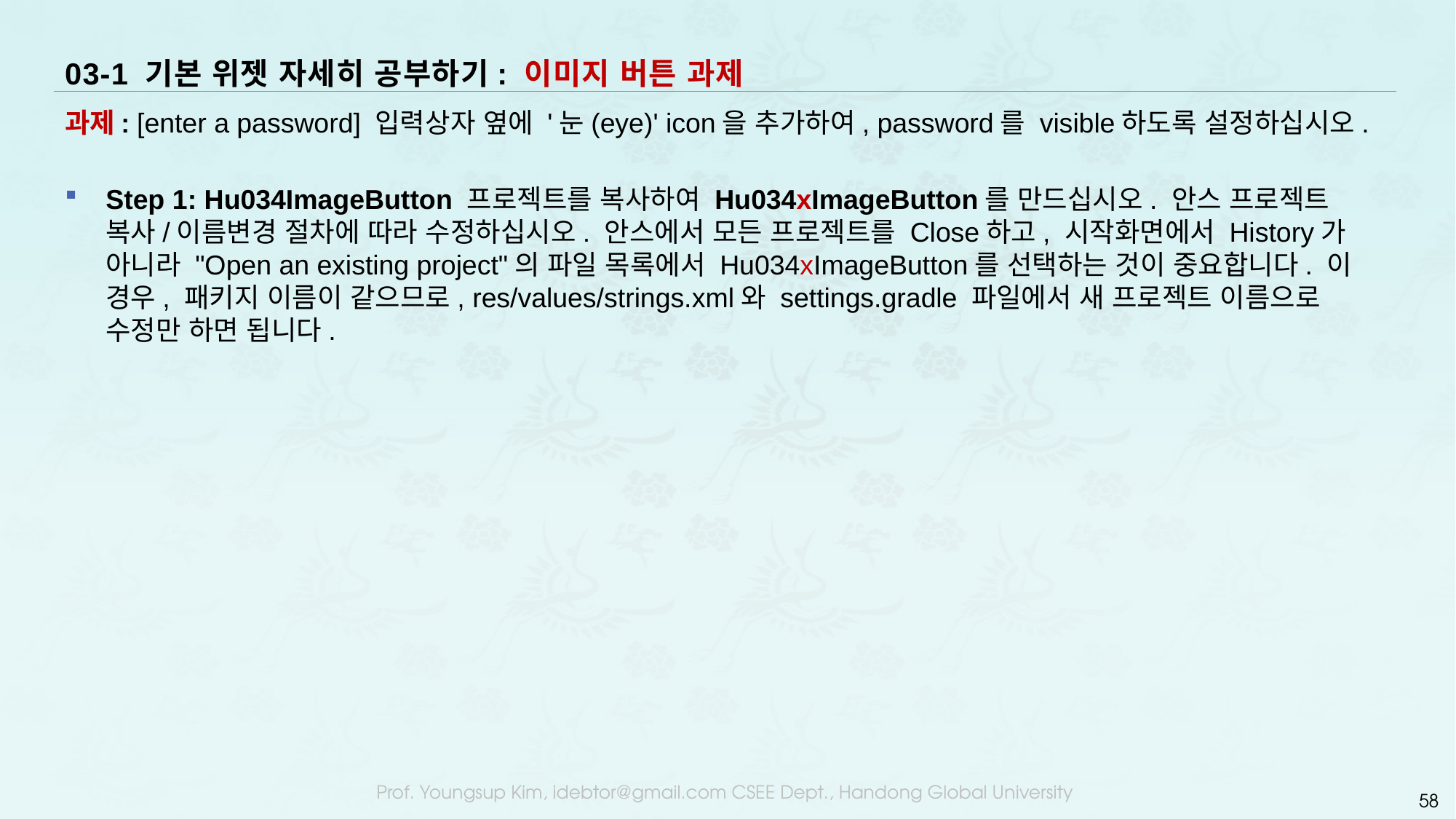

# 03-1 기본 위젯 자세히 공부하기: 이미지 버튼 과제
과제: [enter a password] 입력상자 옆에 '눈(eye)' icon을 추가하여, password를 visible하도록 설정하십시오.

Step 1: Hu034ImageButton 프로젝트를 복사하여 Hu034xImageButton를 만드십시오. 안스 프로젝트 복사/이름변경 절차에 따라 수정하십시오. 안스에서 모든 프로젝트를 Close하고, 시작화면에서 History가 아니라 "Open an existing project"의 파일 목록에서 Hu034xImageButton를 선택하는 것이 중요합니다. 이 경우, 패키지 이름이 같으므로, res/values/strings.xml와 settings.gradle 파일에서 새 프로젝트 이름으로 수정만 하면 됩니다.

58